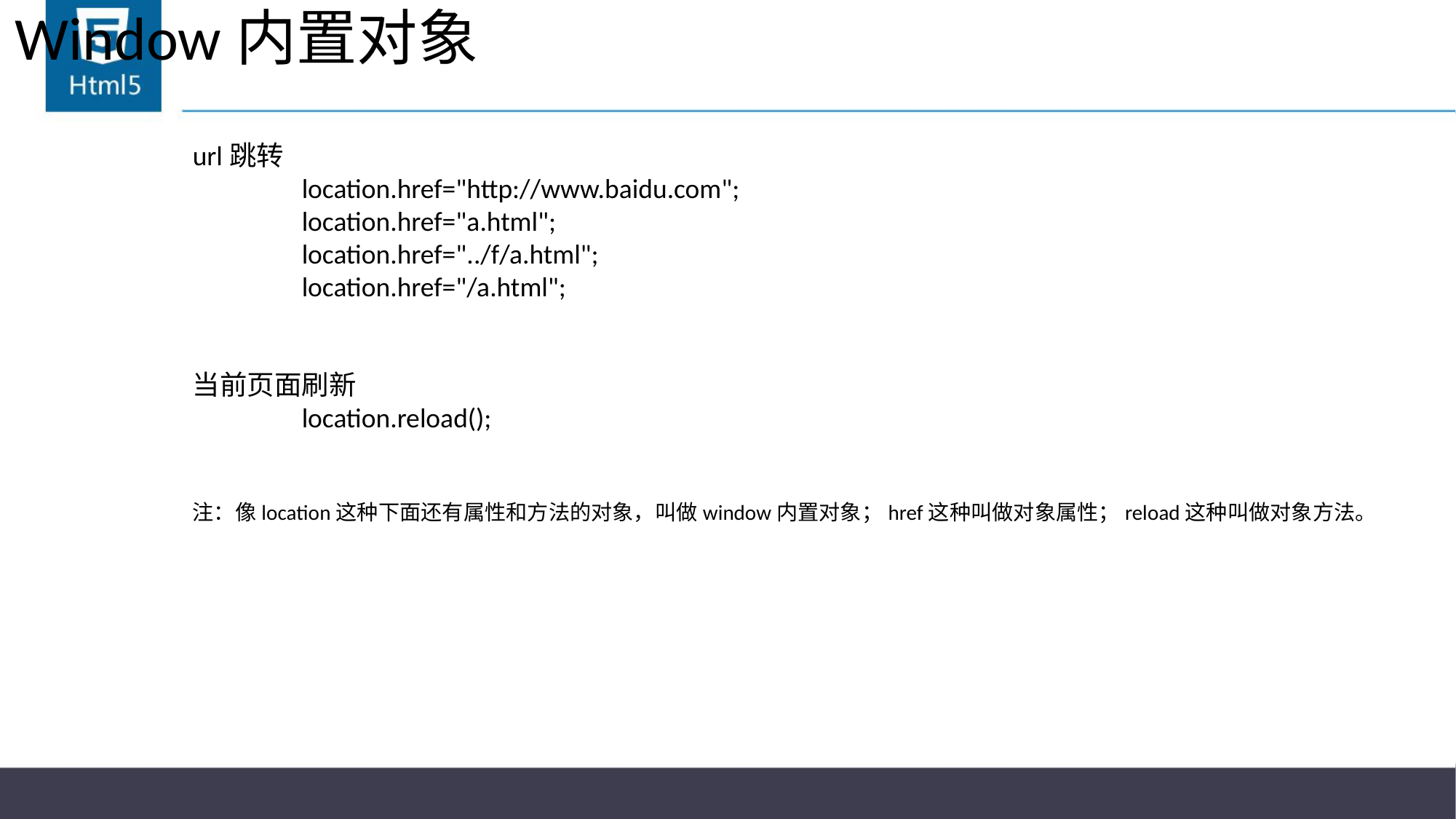

# Window内置对象
url跳转
	location.href="http://www.baidu.com";
	location.href="a.html";
	location.href="../f/a.html";
	location.href="/a.html";

当前页面刷新
	location.reload();

注：像location这种下面还有属性和方法的对象，叫做window内置对象；href这种叫做对象属性；reload这种叫做对象方法。